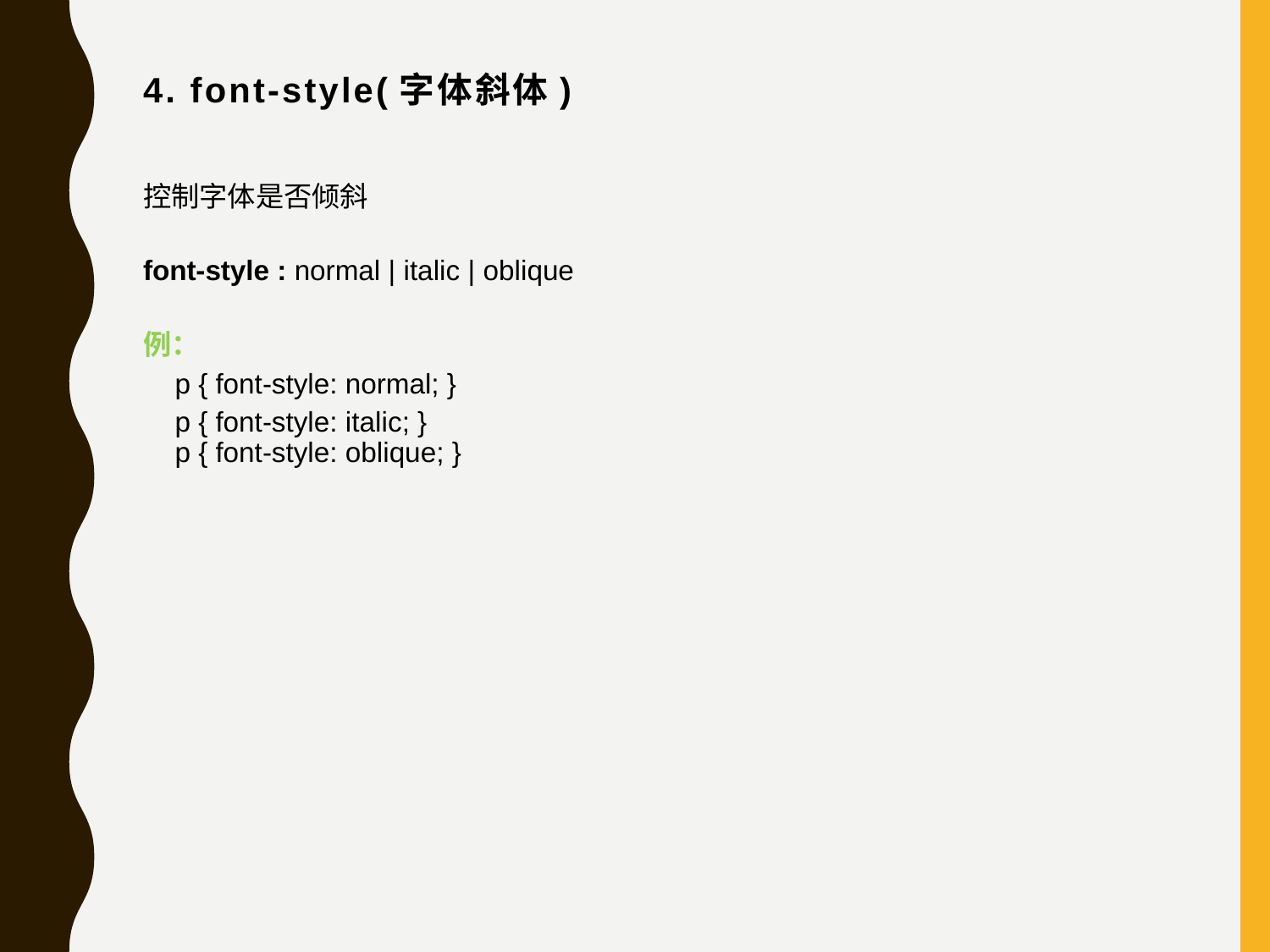

# 4. font-style(字体斜体)
控制字体是否倾斜

font-style : normal | italic | oblique

例：
	p { font-style: normal; }
	p { font-style: italic; }
p { font-style: oblique; }